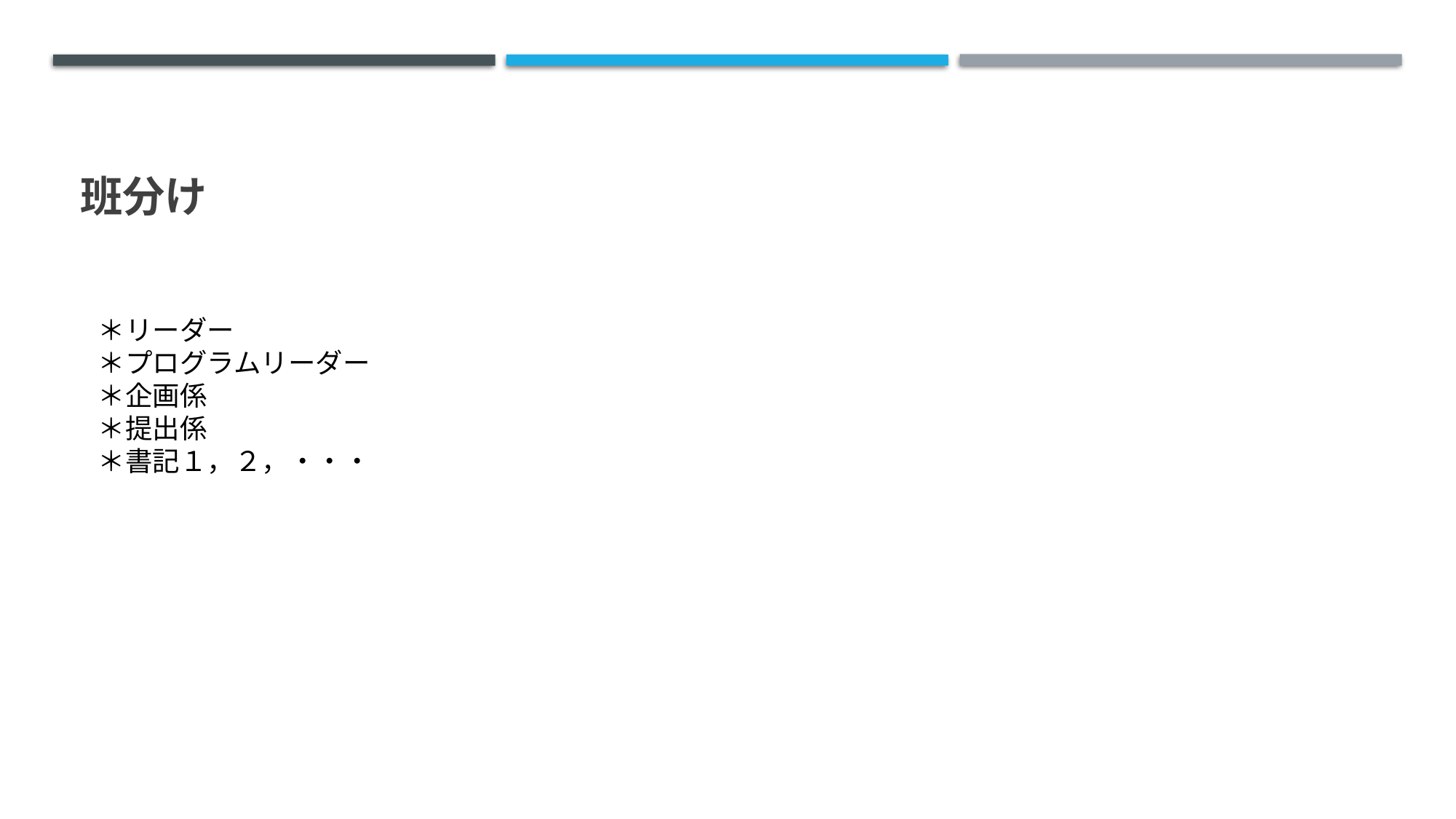

# 班分け
＊リーダー
＊プログラムリーダー
＊企画係
＊提出係
＊書記１，２，・・・